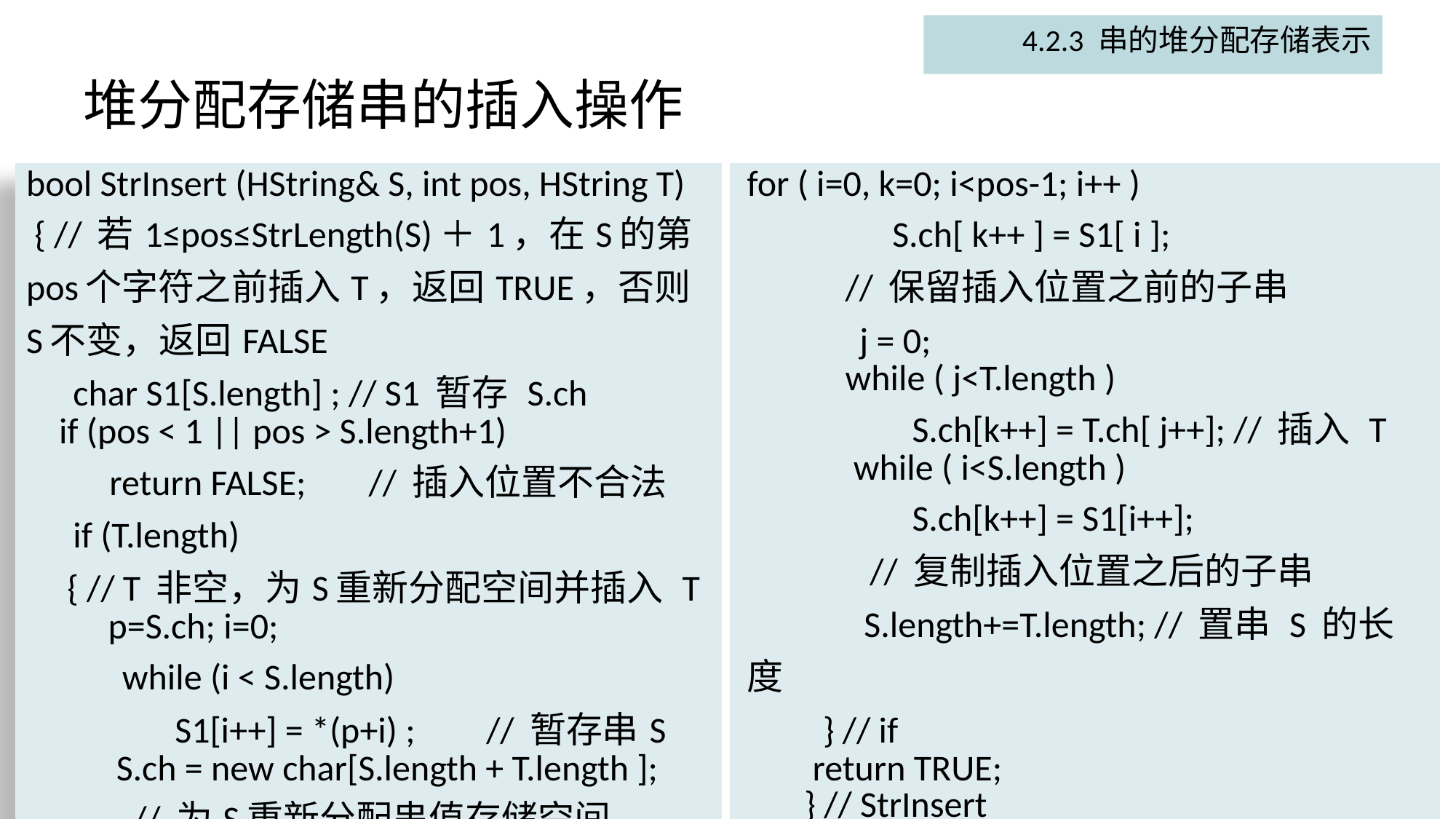

4.2.3 串的堆分配存储表示

# 堆分配存储串的插入操作
| bool StrInsert (HString& S, int pos, HString T) { // 若1≤pos≤StrLength(S)＋1，在S的第pos个字符之前插入T，返回TRUE，否则S不变，返回FALSE 　char S1[S.length] ; // S1 暂存 S.ch if (pos < 1 || pos > S.length+1) 　　return FALSE; 　// 插入位置不合法 　if (T.length) { // T 非空，为S重新分配空间并插入 T p=S.ch; i=0; 　 while (i < S.length) 　　 S1[i++] = \*(p+i) ; 　 // 暂存串S S.ch = new char[S.length + T.length ]; // 为S重新分配串值存储空间 | for ( i=0, k=0; i<pos-1; i++ ) 　 S.ch[ k++ ] = S1[ i ]; // 保留插入位置之前的子串 　 j = 0; while ( j<T.length ) 　　 S.ch[k++] = T.ch[ j++]; // 插入 T while ( i<S.length ) 　　 S.ch[k++] = S1[i++]; // 复制插入位置之后的子串 S.length+=T.length; // 置串 S 的长度 } // if return TRUE; } // StrInsert |
| --- | --- |